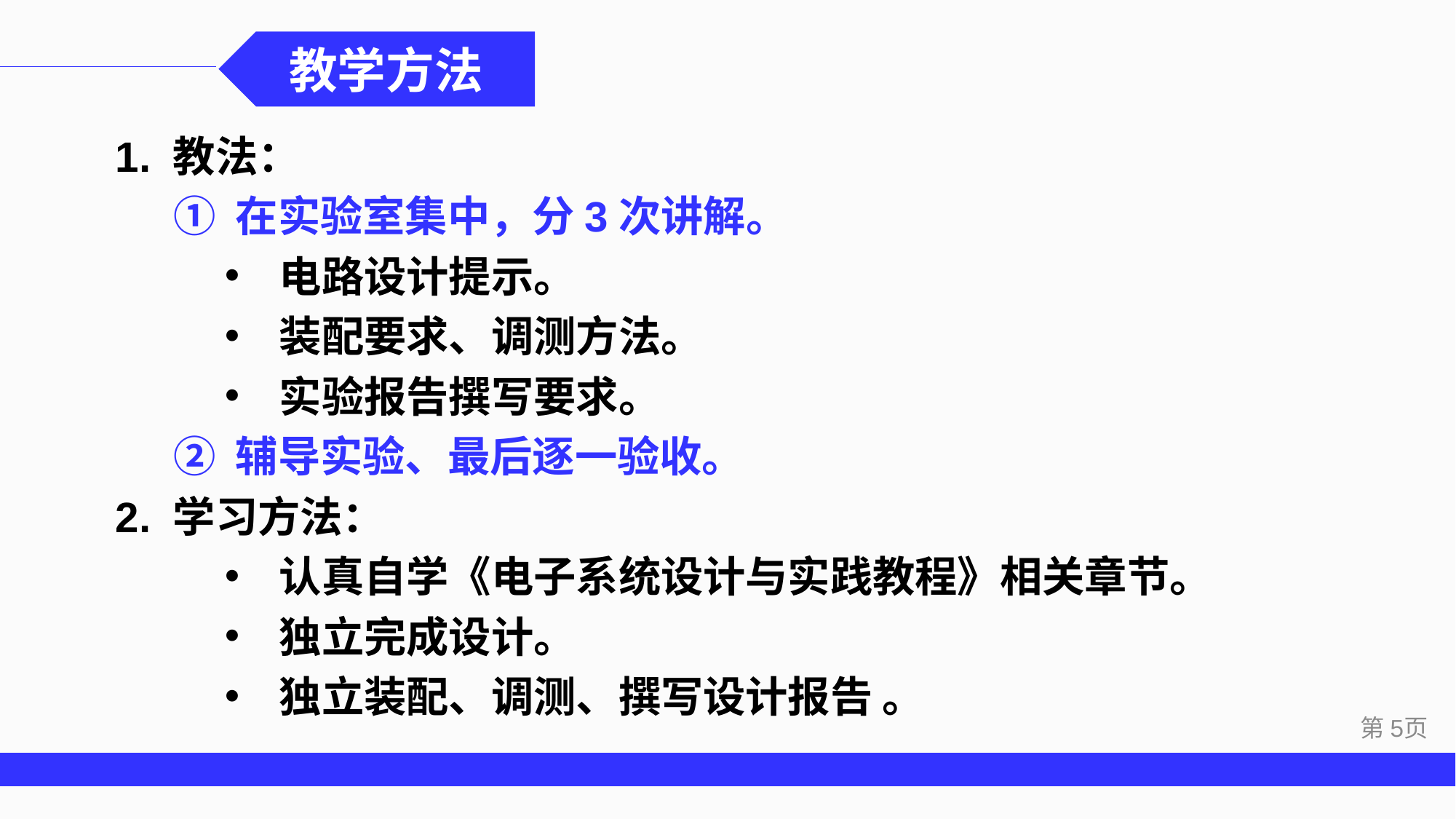

教学方法
1. 教法：
      ① 在实验室集中，分3次讲解。
电路设计提示。
装配要求、调测方法。
实验报告撰写要求。
      ② 辅导实验、最后逐一验收。
2. 学习方法：
认真自学《电子系统设计与实践教程》相关章节。
独立完成设计。
独立装配、调测、撰写设计报告 。
第5页